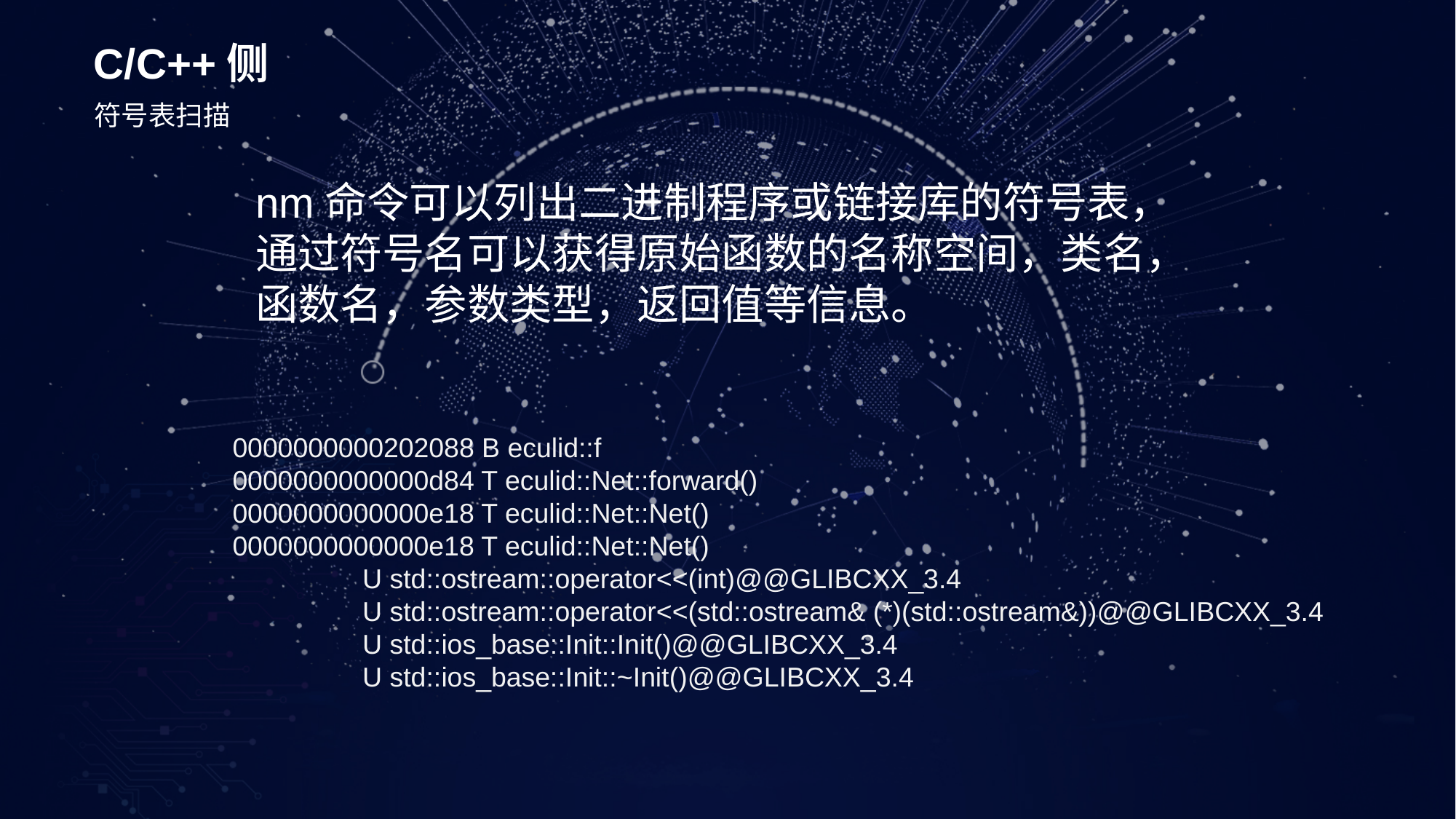

C/C++侧
符号表扫描
nm命令可以列出二进制程序或链接库的符号表，通过符号名可以获得原始函数的名称空间，类名，函数名，参数类型，返回值等信息。

0000000000202088 B eculid::f
0000000000000d84 T eculid::Net::forward()
0000000000000e18 T eculid::Net::Net()
0000000000000e18 T eculid::Net::Net()
                 U std::ostream::operator<<(int)@@GLIBCXX_3.4
                 U std::ostream::operator<<(std::ostream& (*)(std::ostream&))@@GLIBCXX_3.4
                 U std::ios_base::Init::Init()@@GLIBCXX_3.4
                 U std::ios_base::Init::~Init()@@GLIBCXX_3.4